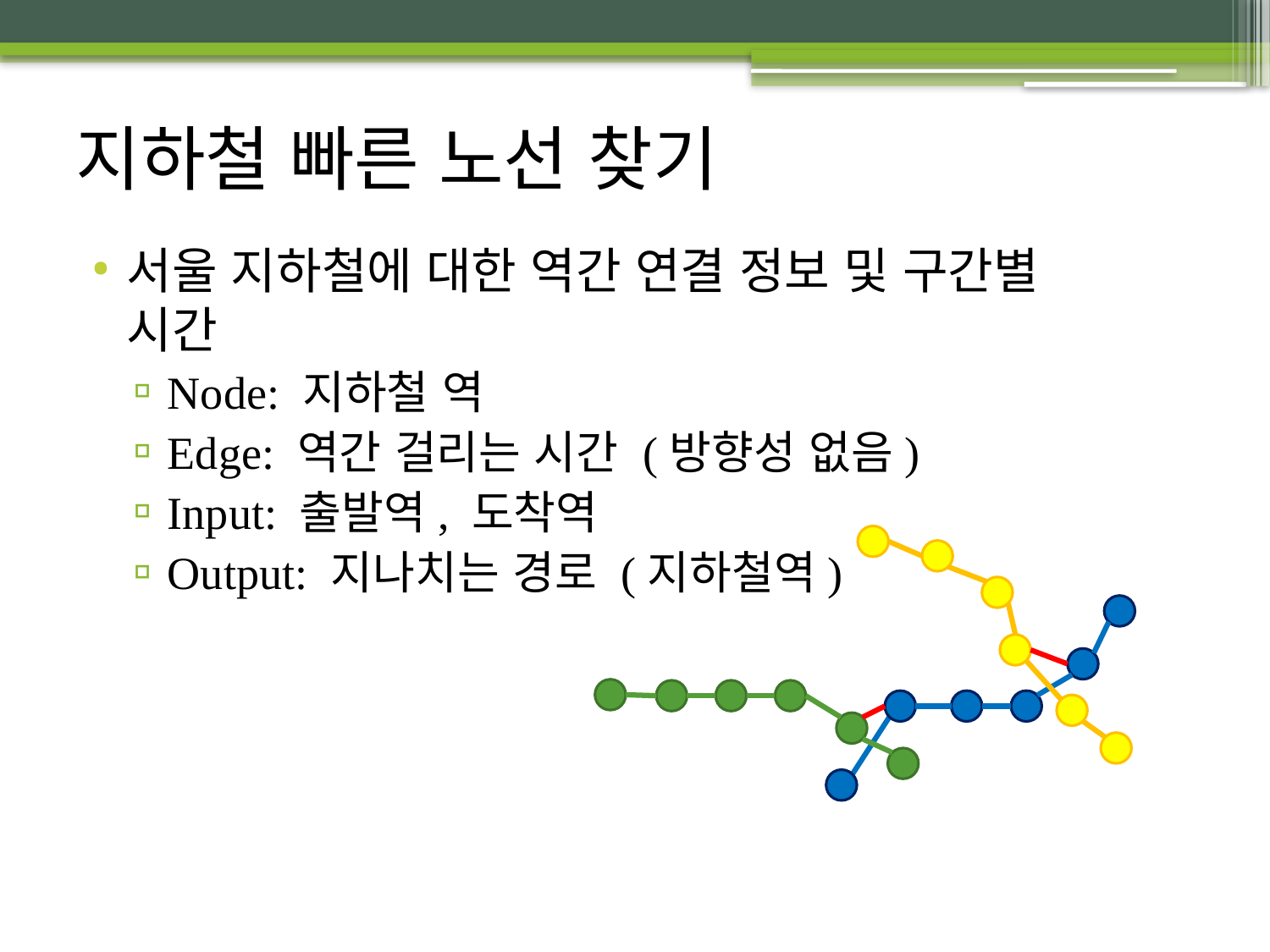

# 지하철 빠른 노선 찾기
서울 지하철에 대한 역간 연결 정보 및 구간별
시간
Node: 지하철 역
Edge: 역간 걸리는 시간 (방향성 없음)
Input: 출발역, 도착역
Output: 지나치는 경로 (지하철역)